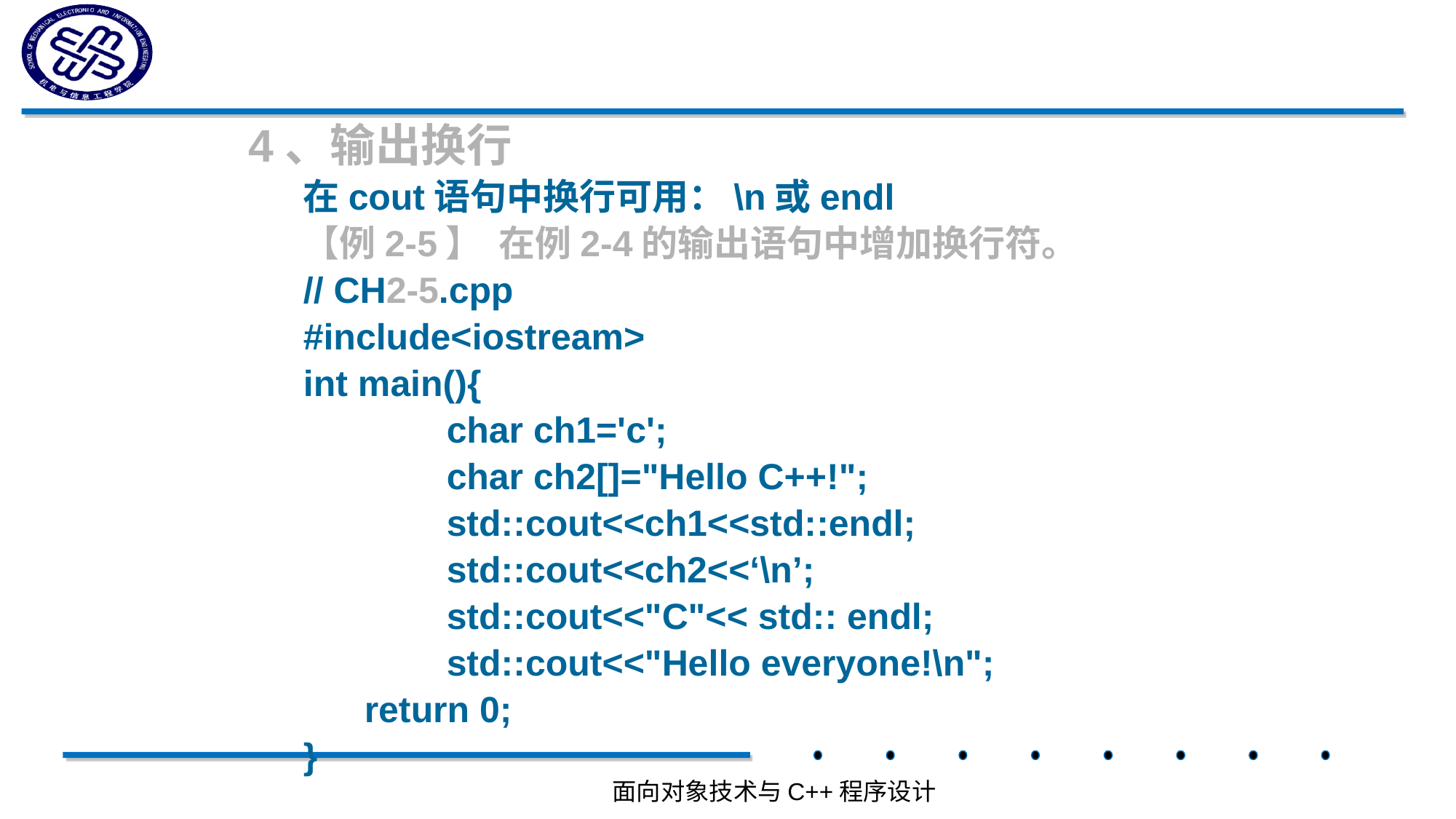

#
4、输出换行
在cout语句中换行可用：\n或endl
【例2-5】  在例2-4的输出语句中增加换行符。
// CH2-5.cpp
#include<iostream>
int main(){
		char ch1='c';
		char ch2[]="Hello C++!";
		std::cout<<ch1<<std::endl;
		std::cout<<ch2<<‘\n’;
		std::cout<<"C"<< std:: endl;
		std::cout<<"Hello everyone!\n";
      return 0;
}

面向对象技术与C++程序设计
13